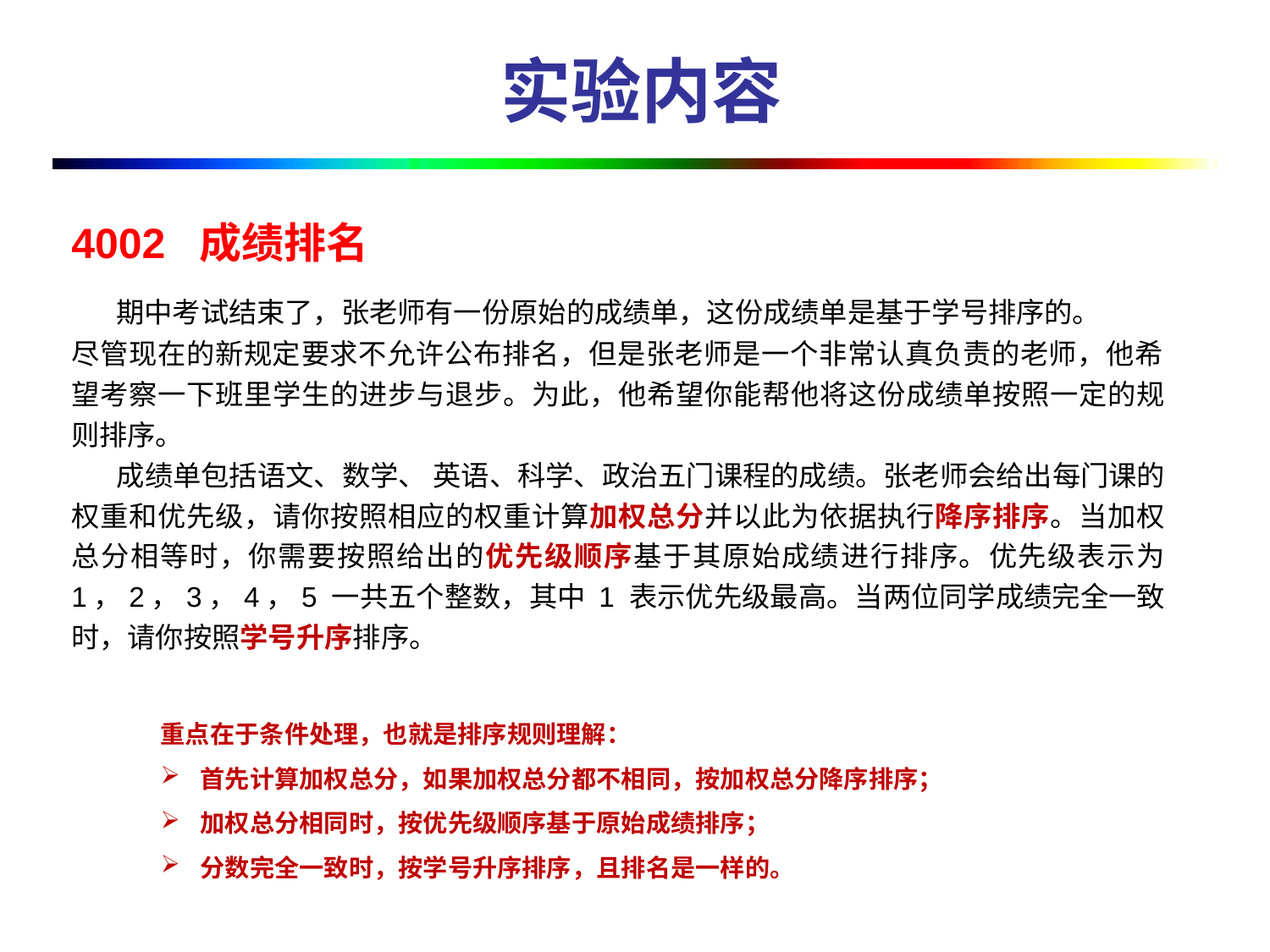

# 实验内容
4002  成绩排名

      期中考试结束了，张老师有一份原始的成绩单，这份成绩单是基于学号排序的。
尽管现在的新规定要求不允许公布排名，但是张老师是一个非常认真负责的老师，他希望考察一下班里学生的进步与退步。为此，他希望你能帮他将这份成绩单按照一定的规则排序。
      成绩单包括语文、数学、 英语、科学、政治五门课程的成绩。张老师会给出每门课的权重和优先级，请你按照相应的权重计算加权总分并以此为依据执行降序排序。当加权总分相等时，你需要按照给出的优先级顺序基于其原始成绩进行排序。优先级表示为 1，2，3，4，5 一共五个整数，其中 1 表示优先级最高。当两位同学成绩完全一致时，请你按照学号升序排序。

重点在于条件处理，也就是排序规则理解：
首先计算加权总分，如果加权总分都不相同，按加权总分降序排序；
加权总分相同时，按优先级顺序基于原始成绩排序；
分数完全一致时，按学号升序排序，且排名是一样的。